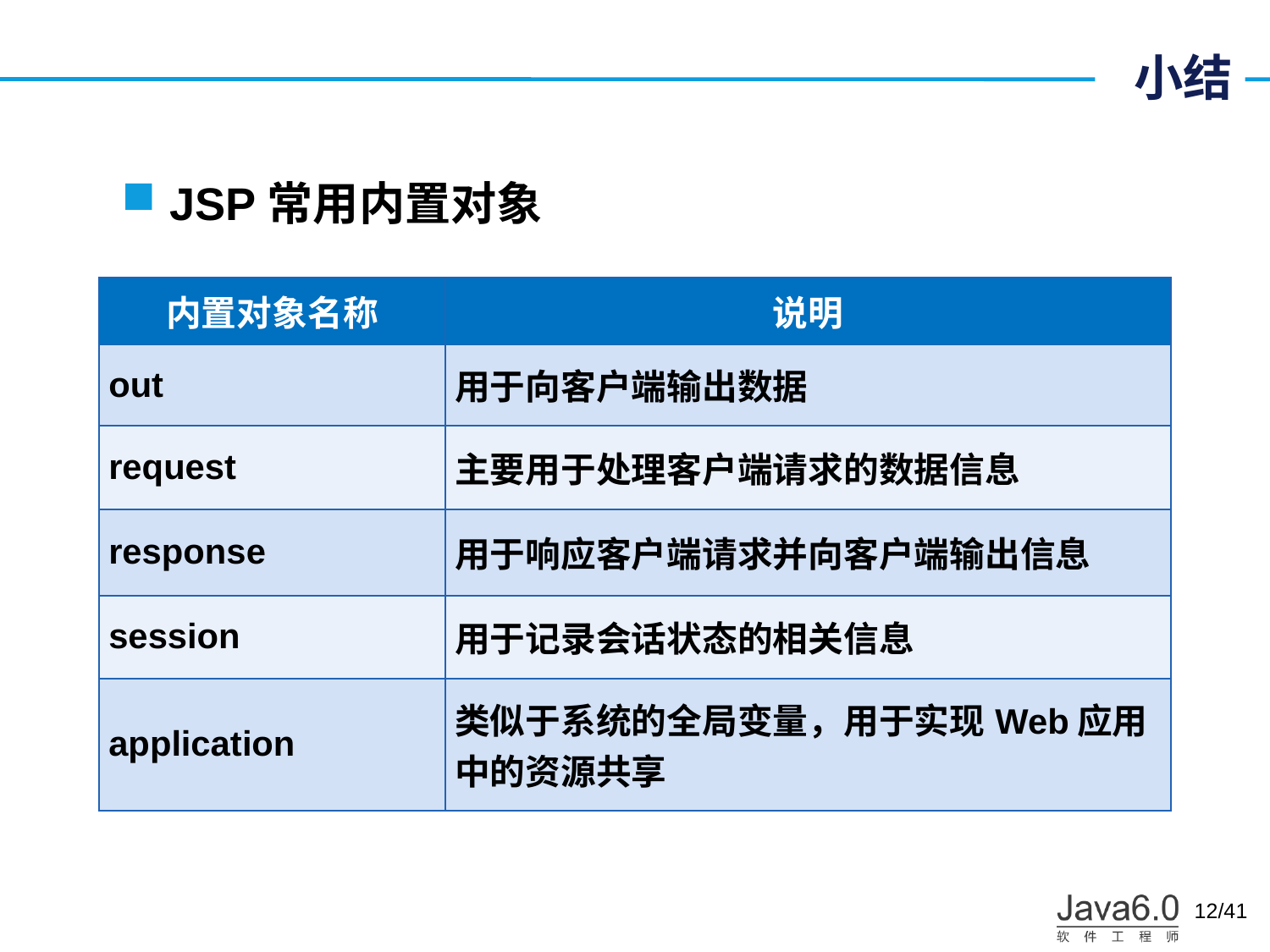

# 小结
JSP常用内置对象

| 内置对象名称 | 说明 |
| --- | --- |
| out | 用于向客户端输出数据 |
| request | 主要用于处理客户端请求的数据信息 |
| response | 用于响应客户端请求并向客户端输出信息 |
| session | 用于记录会话状态的相关信息 |
| application | 类似于系统的全局变量，用于实现Web应用中的资源共享 |
12/41